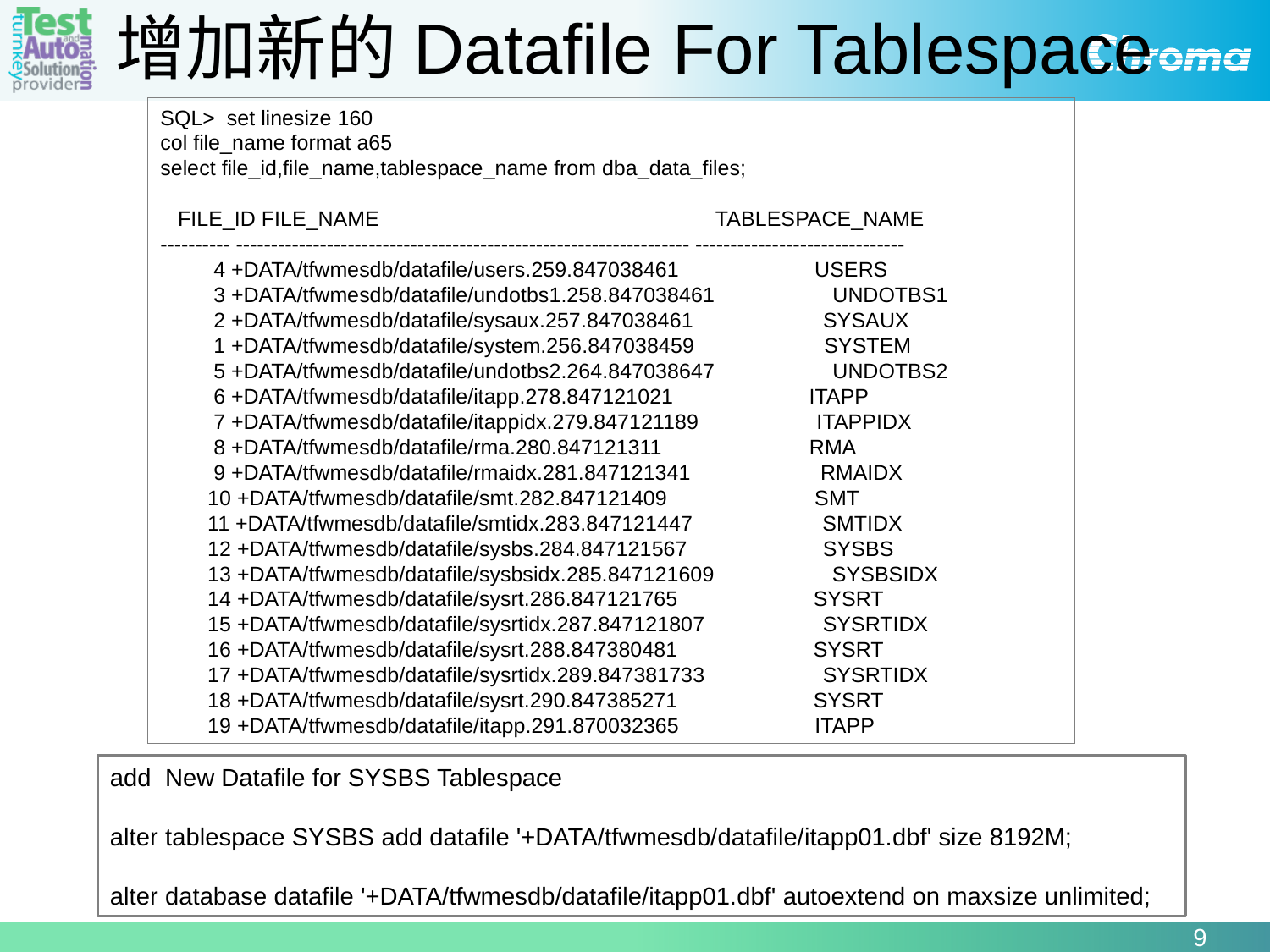

增加新的Datafile For Tablespace
SQL>  set linesize 160
col file_name format a65
select file_id,file_name,tablespace_name from dba_data_files;

   FILE_ID FILE_NAME                                                         TABLESPACE_NAME
---------- ----------------------------------------------------------------- ------------------------------
         4 +DATA/tfwmesdb/datafile/users.259.847038461                       USERS
         3 +DATA/tfwmesdb/datafile/undotbs1.258.847038461                    UNDOTBS1
         2 +DATA/tfwmesdb/datafile/sysaux.257.847038461                      SYSAUX
         1 +DATA/tfwmesdb/datafile/system.256.847038459                      SYSTEM
         5 +DATA/tfwmesdb/datafile/undotbs2.264.847038647                    UNDOTBS2
         6 +DATA/tfwmesdb/datafile/itapp.278.847121021                       ITAPP
         7 +DATA/tfwmesdb/datafile/itappidx.279.847121189                    ITAPPIDX
         8 +DATA/tfwmesdb/datafile/rma.280.847121311                         RMA
         9 +DATA/tfwmesdb/datafile/rmaidx.281.847121341                      RMAIDX
        10 +DATA/tfwmesdb/datafile/smt.282.847121409                         SMT
        11 +DATA/tfwmesdb/datafile/smtidx.283.847121447                      SMTIDX
        12 +DATA/tfwmesdb/datafile/sysbs.284.847121567                       SYSBS
        13 +DATA/tfwmesdb/datafile/sysbsidx.285.847121609                    SYSBSIDX
        14 +DATA/tfwmesdb/datafile/sysrt.286.847121765                       SYSRT
        15 +DATA/tfwmesdb/datafile/sysrtidx.287.847121807                    SYSRTIDX
        16 +DATA/tfwmesdb/datafile/sysrt.288.847380481                       SYSRT
        17 +DATA/tfwmesdb/datafile/sysrtidx.289.847381733                    SYSRTIDX
        18 +DATA/tfwmesdb/datafile/sysrt.290.847385271                       SYSRT
        19 +DATA/tfwmesdb/datafile/itapp.291.870032365                       ITAPP
add  New Datafile for SYSBS Tablespace

alter tablespace SYSBS add datafile '+DATA/tfwmesdb/datafile/itapp01.dbf' size 8192M;

alter database datafile '+DATA/tfwmesdb/datafile/itapp01.dbf' autoextend on maxsize unlimited;